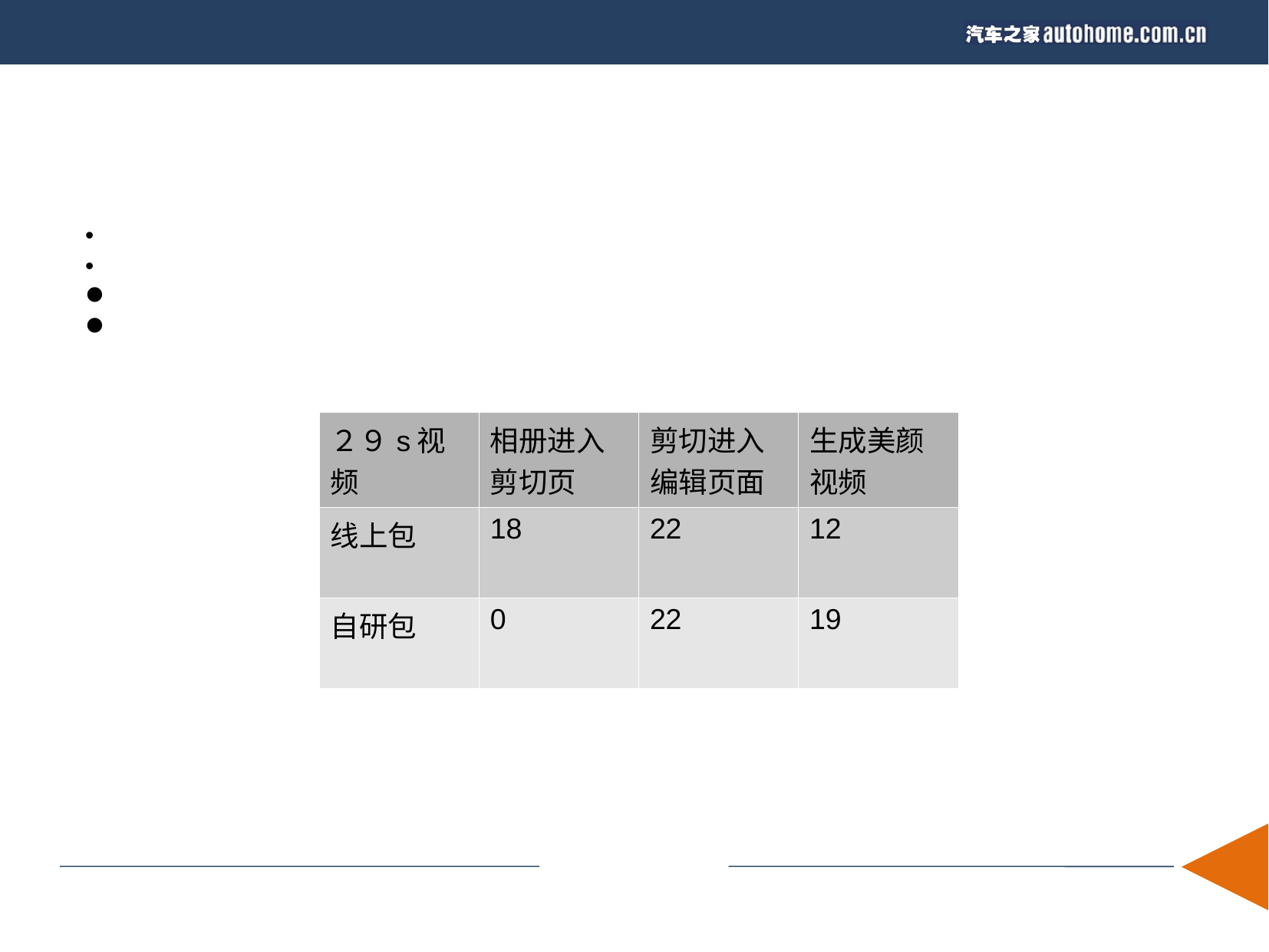

| ２９s视频 | 相册进入剪切页 | 剪切进入编辑页面 | 生成美颜视频 |
| --- | --- | --- | --- |
| 线上包 | 18 | 22 | 12 |
| 自研包 | 0 | 22 | 19 |